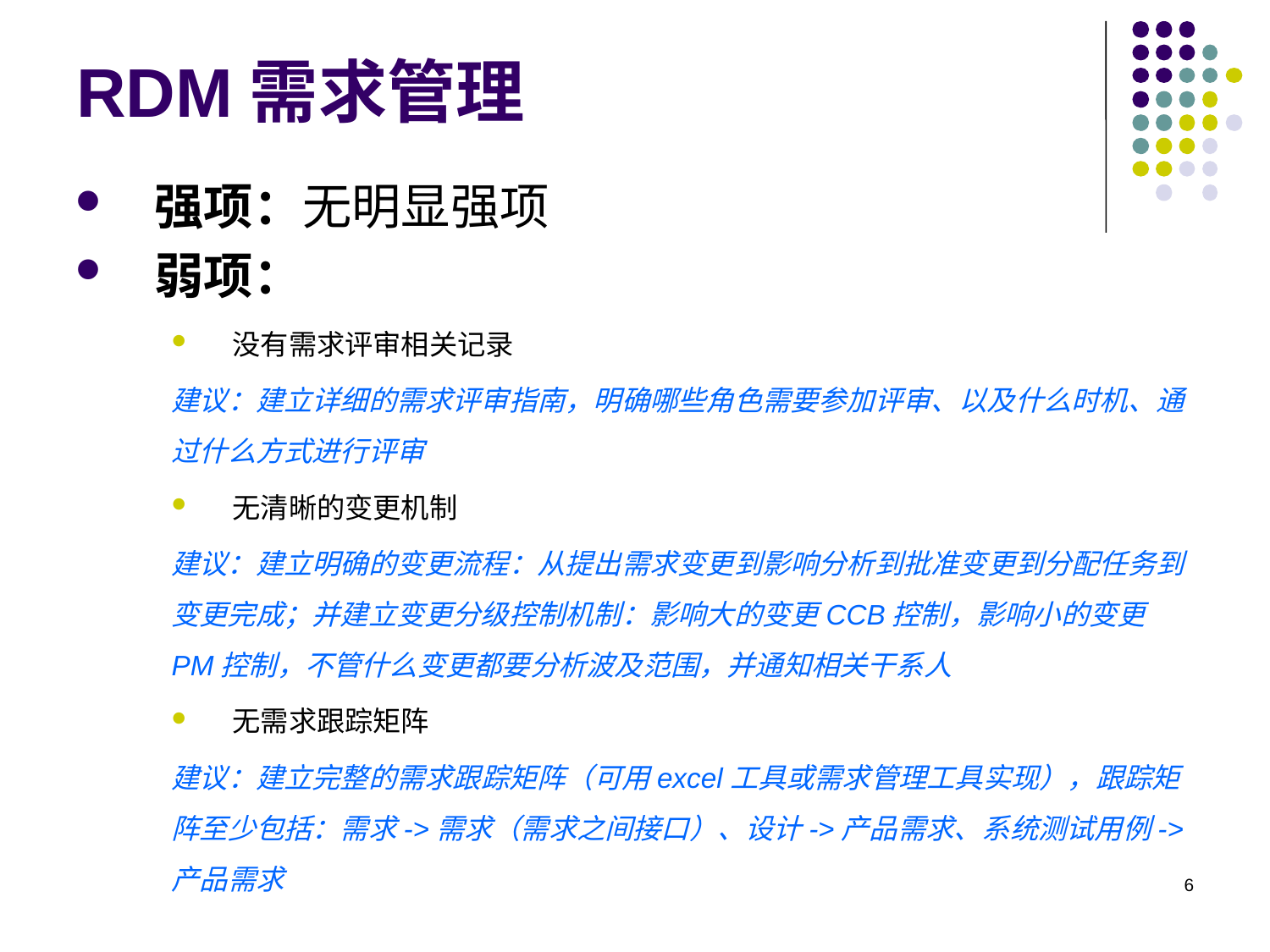

# RDM需求管理
强项：无明显强项
弱项：
没有需求评审相关记录
建议：建立详细的需求评审指南，明确哪些角色需要参加评审、以及什么时机、通过什么方式进行评审
无清晰的变更机制
建议：建立明确的变更流程：从提出需求变更到影响分析到批准变更到分配任务到变更完成；并建立变更分级控制机制：影响大的变更CCB控制，影响小的变更PM控制，不管什么变更都要分析波及范围，并通知相关干系人
无需求跟踪矩阵
建议：建立完整的需求跟踪矩阵（可用excel工具或需求管理工具实现），跟踪矩阵至少包括：需求->需求（需求之间接口）、设计->产品需求、系统测试用例->产品需求

6